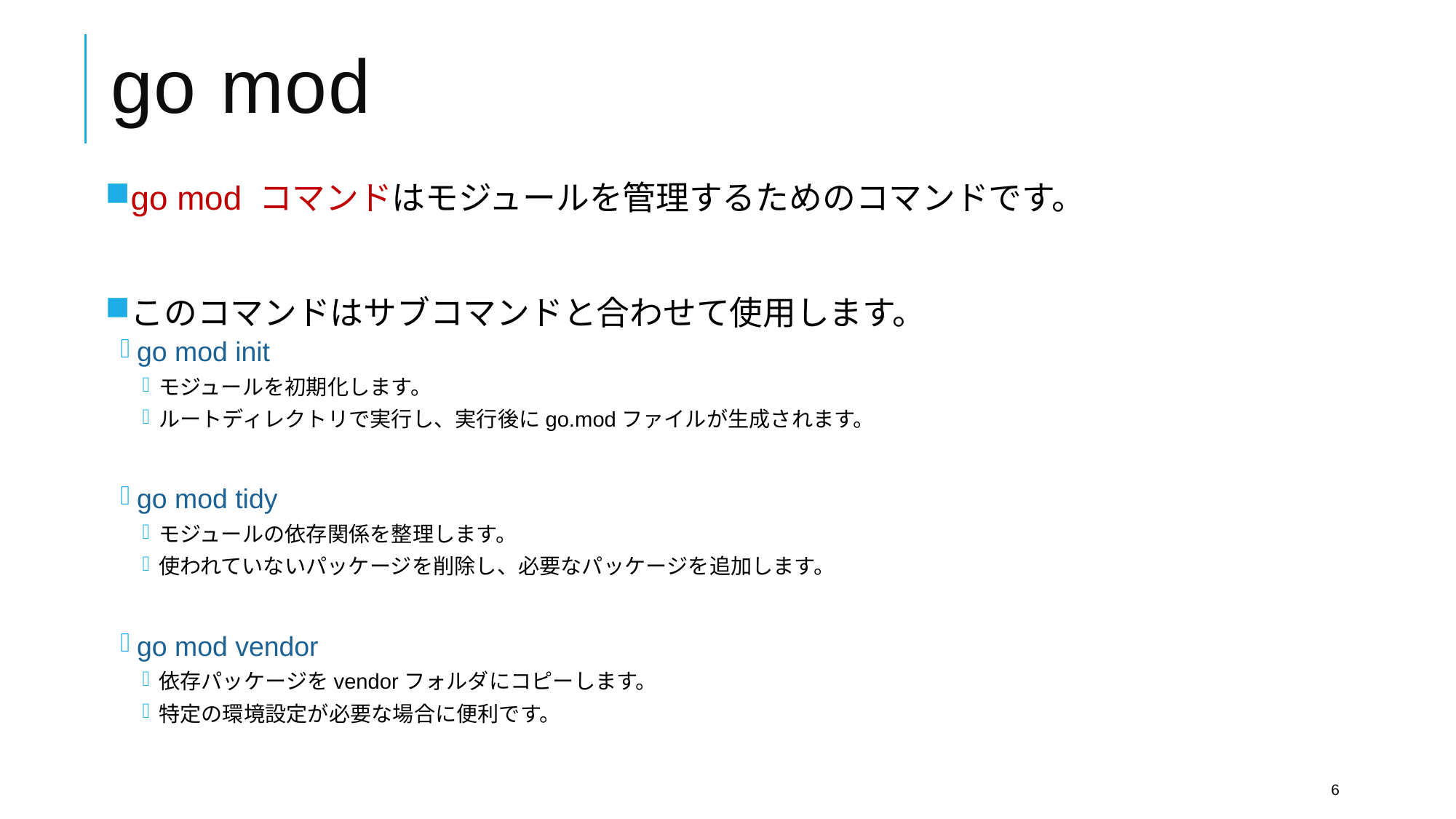

# go mod
go mod コマンドはモジュールを管理するためのコマンドです。

このコマンドはサブコマンドと合わせて使用します。
go mod init
モジュールを初期化します。
ルートディレクトリで実行し、実行後にgo.modファイルが生成されます。

go mod tidy
モジュールの依存関係を整理します。
使われていないパッケージを削除し、必要なパッケージを追加します。

go mod vendor
依存パッケージをvendorフォルダにコピーします。
特定の環境設定が必要な場合に便利です。

6